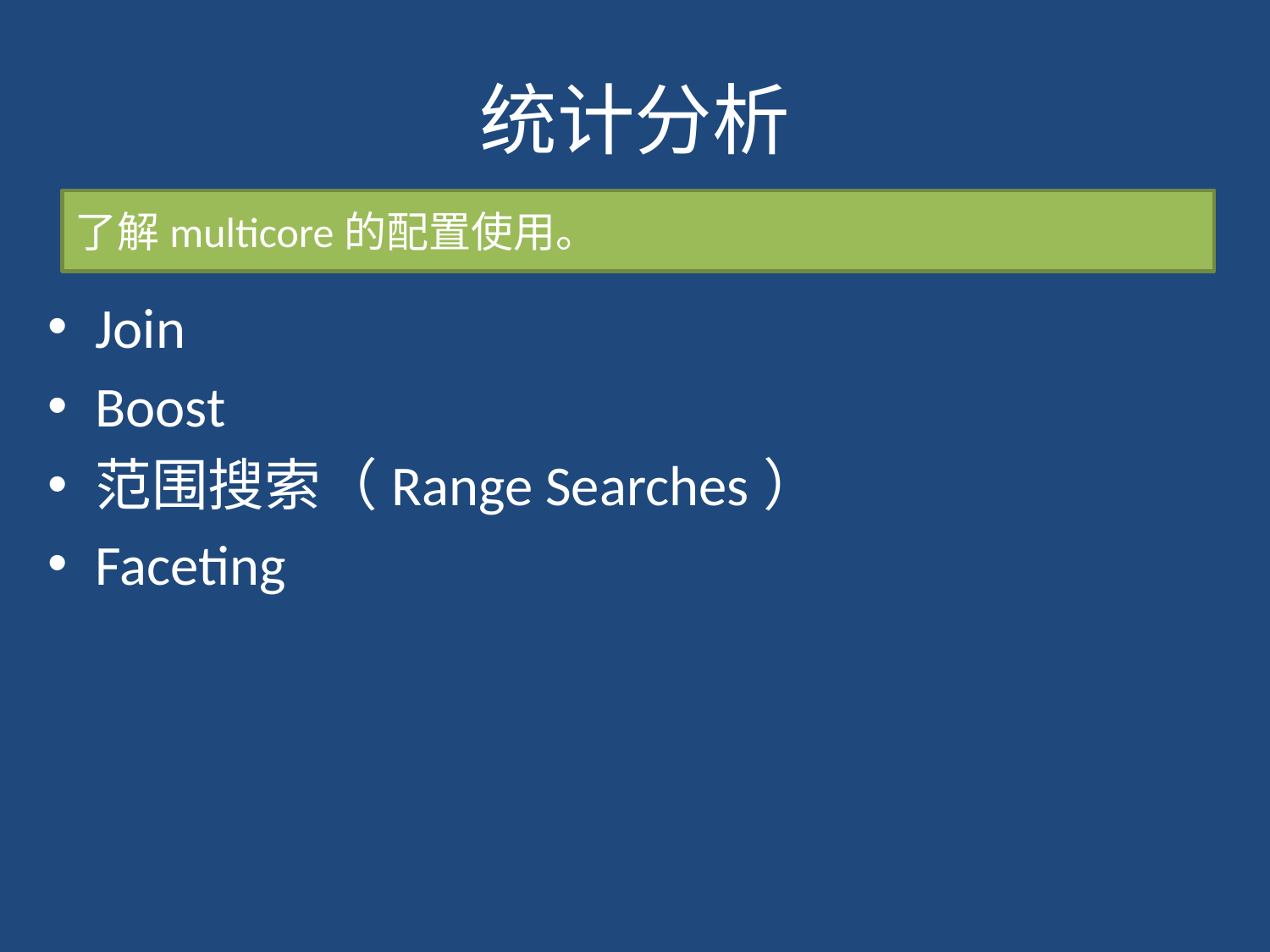

# 统计分析
了解multicore的配置使用。
Join
Boost
范围搜索（Range Searches）
Faceting